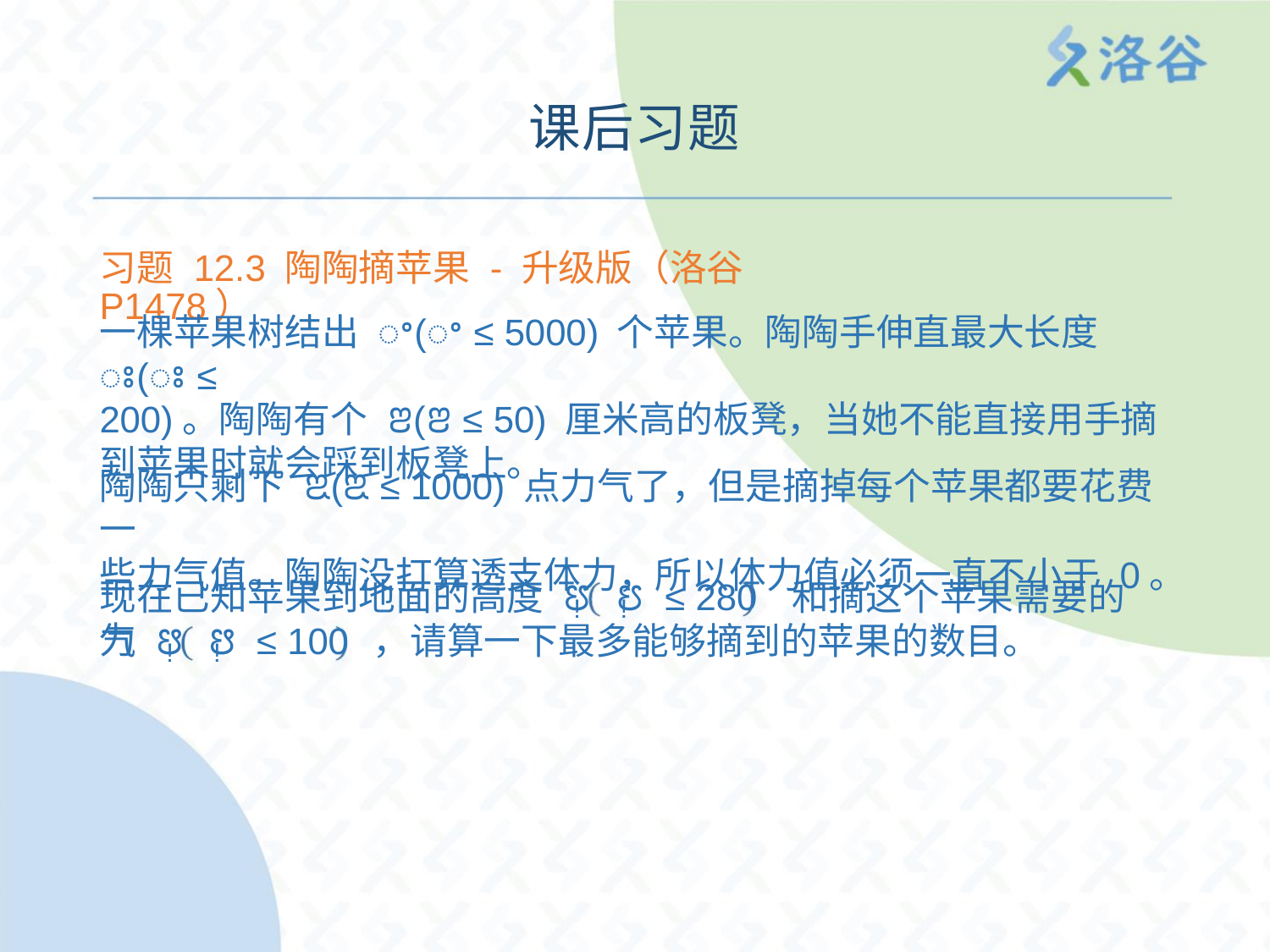

课后习题
习题 12.3 陶陶摘苹果 - 升级版（洛谷 P1478）
一棵苹果树结出 ꢀ(ꢀ ≤ 5000) 个苹果。陶陶手伸直最大长度 ꢁ(ꢁ ≤
200)。陶陶有个 ꢂ(ꢂ ≤ 50) 厘米高的板凳，当她不能直接用手摘
到苹果时就会踩到板凳上。
陶陶只剩下 ꢃ(ꢃ ≤ 1000) 点力气了，但是摘掉每个苹果都要花费一
些力气值。陶陶没打算透支体力，所以体力值必须一直不小于 0。
现在已知苹果到地面的高度 ꢄ ꢄ ≤ 280 和摘这个苹果需要的力
!
!
气 ꢅ ꢅ ≤ 100 ，请算一下最多能够摘到的苹果的数目。
!
!